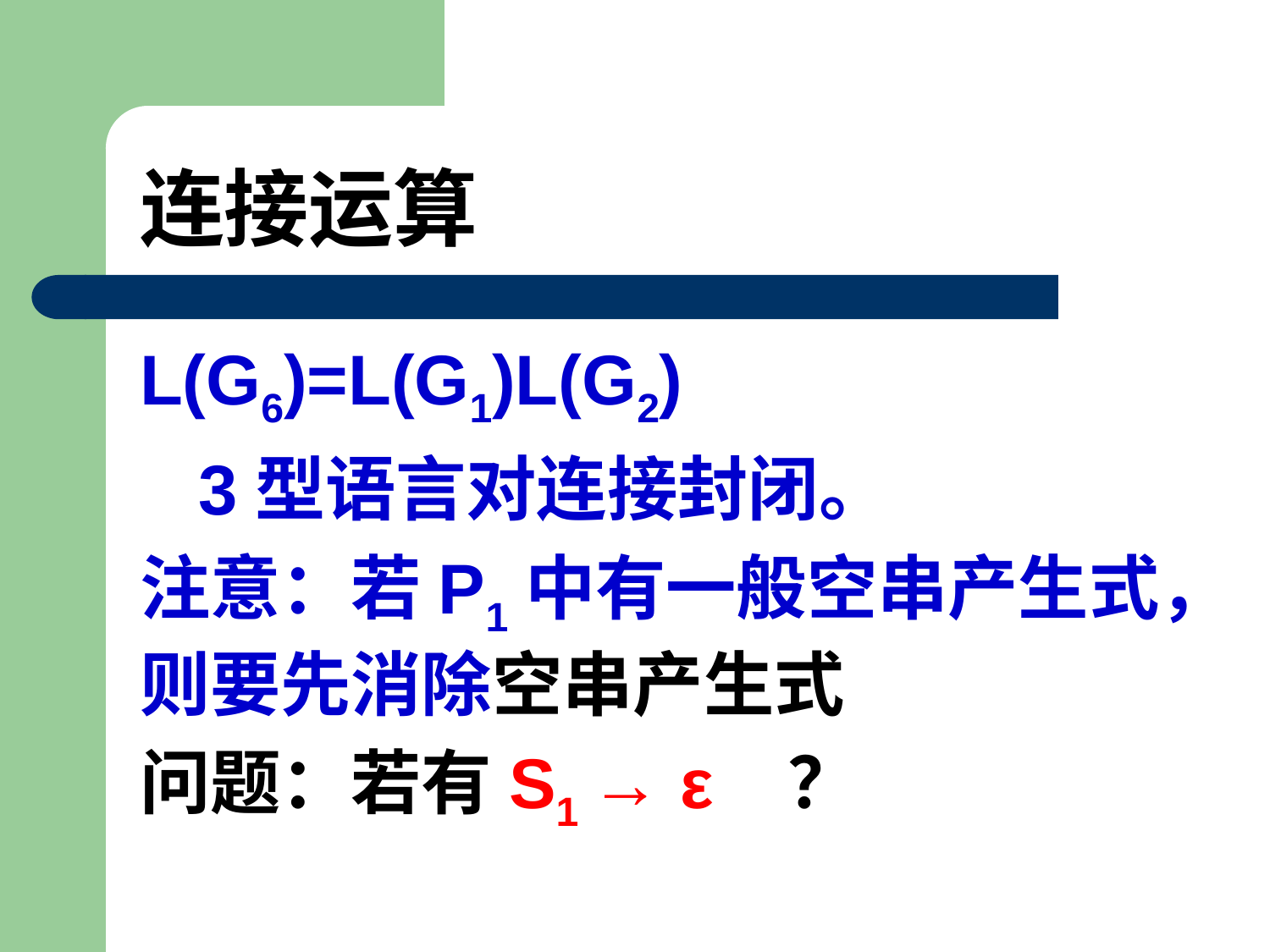

# 连接运算
L(G6)=L(G1)L(G2)
   3型语言对连接封闭。
注意：若P1中有一般空串产生式，则要先消除空串产生式
问题：若有S1 → ε     ？